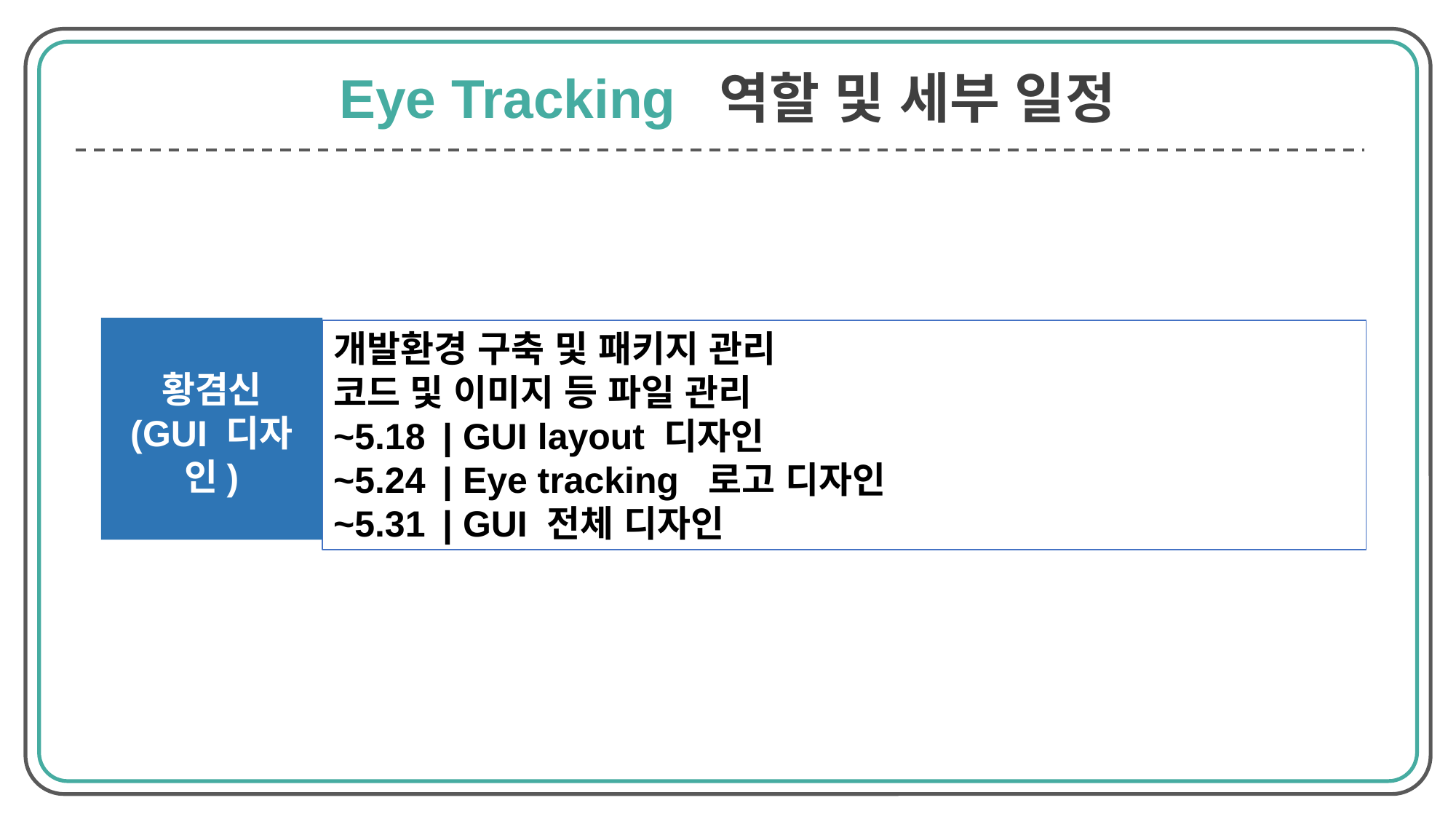

Eye Tracking  역할 및 세부 일정

황겸신
(GUI 디자인)

개발환경 구축 및 패키지 관리
코드 및 이미지 등 파일 관리
~5.18	| GUI layout 디자인
~5.24	| Eye tracking  로고 디자인
~5.31	| GUI 전체 디자인